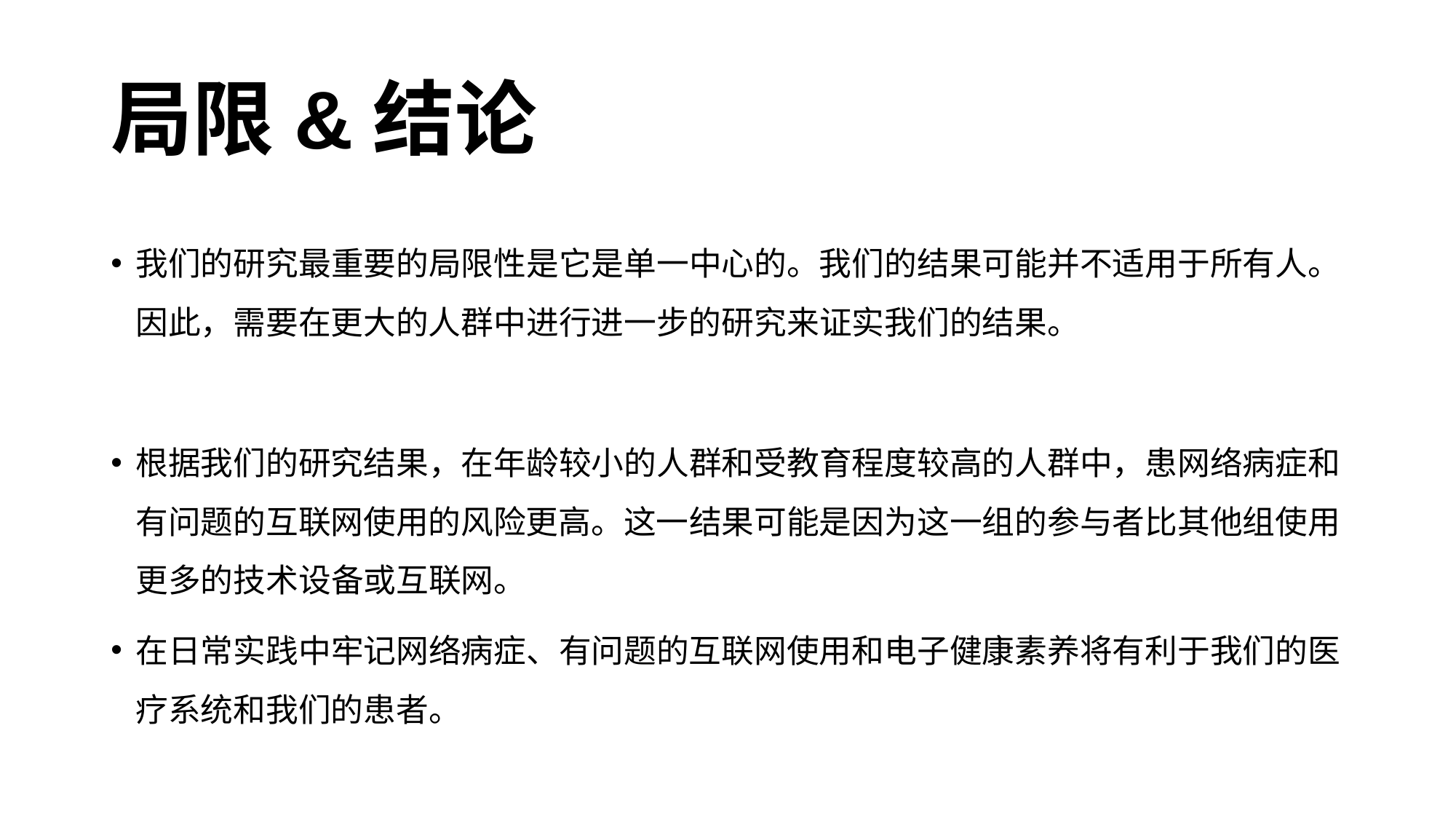

# 局限&结论
我们的研究最重要的局限性是它是单一中心的。我们的结果可能并不适用于所有人。因此，需要在更大的人群中进行进一步的研究来证实我们的结果。

根据我们的研究结果，在年龄较小的人群和受教育程度较高的人群中，患网络病症和有问题的互联网使用的风险更高。这一结果可能是因为这一组的参与者比其他组使用更多的技术设备或互联网。
在日常实践中牢记网络病症、有问题的互联网使用和电子健康素养将有利于我们的医疗系统和我们的患者。